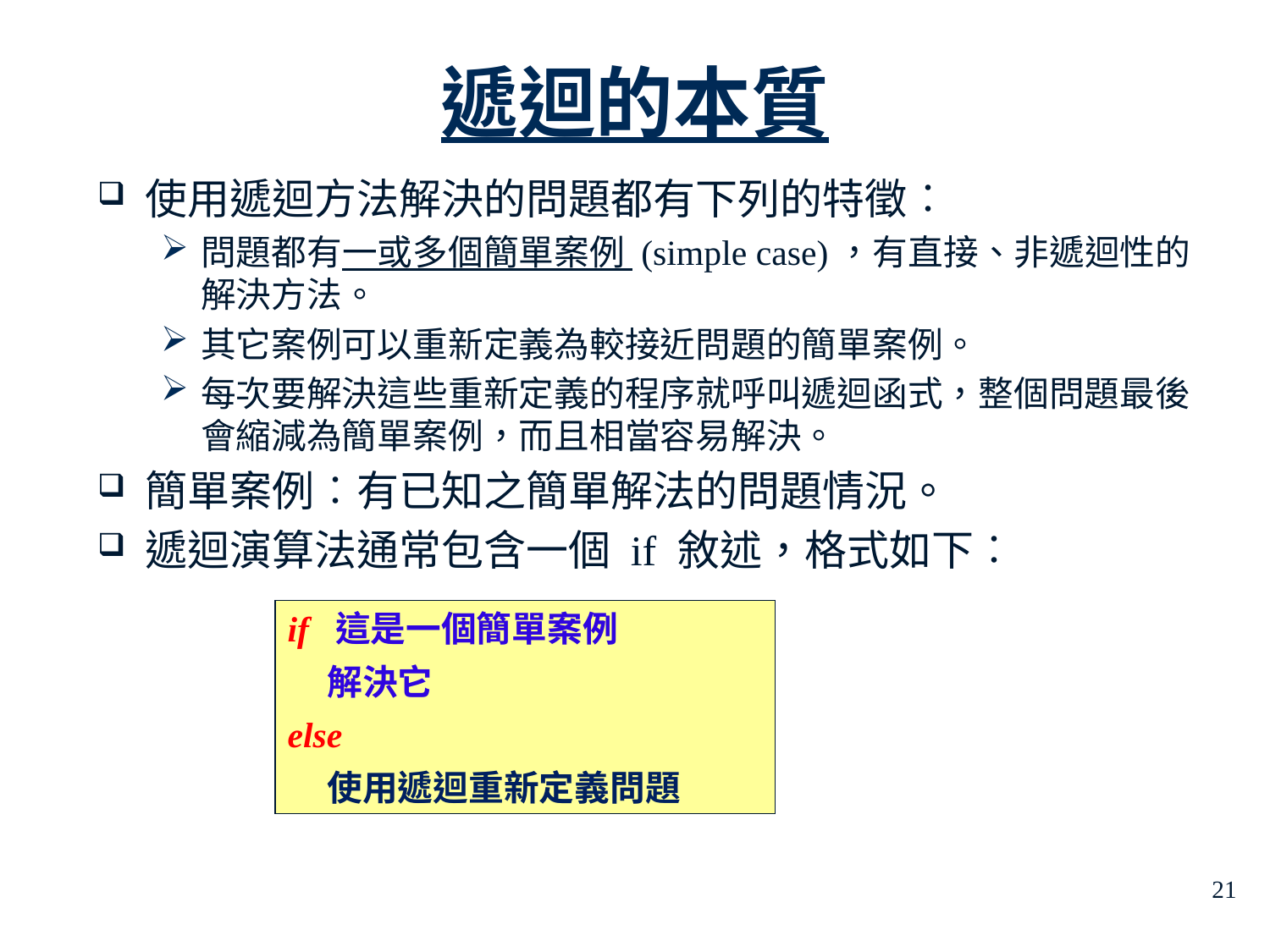

# 遞迴的本質
使用遞迴方法解決的問題都有下列的特徵︰
問題都有一或多個簡單案例 (simple case)，有直接、非遞迴性的解決方法。
其它案例可以重新定義為較接近問題的簡單案例。
每次要解決這些重新定義的程序就呼叫遞迴函式，整個問題最後會縮減為簡單案例，而且相當容易解決。
簡單案例︰有已知之簡單解法的問題情況。
遞迴演算法通常包含一個 if 敘述，格式如下︰
if  這是一個簡單案例
    解決它
else
    使用遞迴重新定義問題
21